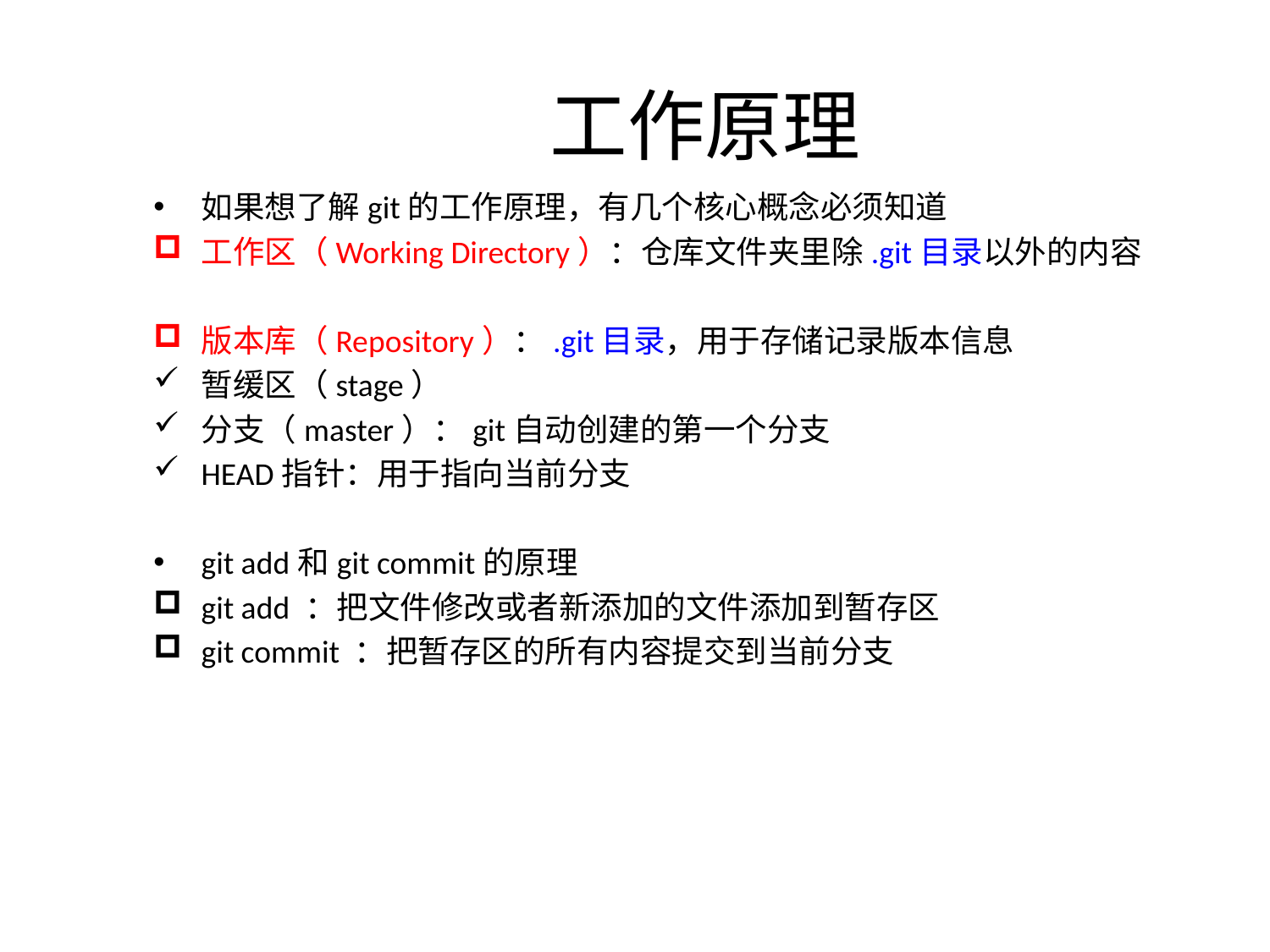

工作原理
如果想了解git的工作原理，有几个核心概念必须知道
工作区（Working Directory）：仓库文件夹里除.git目录以外的内容

版本库（Repository）：.git目录，用于存储记录版本信息
暂缓区（stage）
分支（master）：git自动创建的第一个分支
HEAD指针：用于指向当前分支

git add和git commit的原理
git add ：把文件修改或者新添加的文件添加到暂存区
git commit ：把暂存区的所有内容提交到当前分支